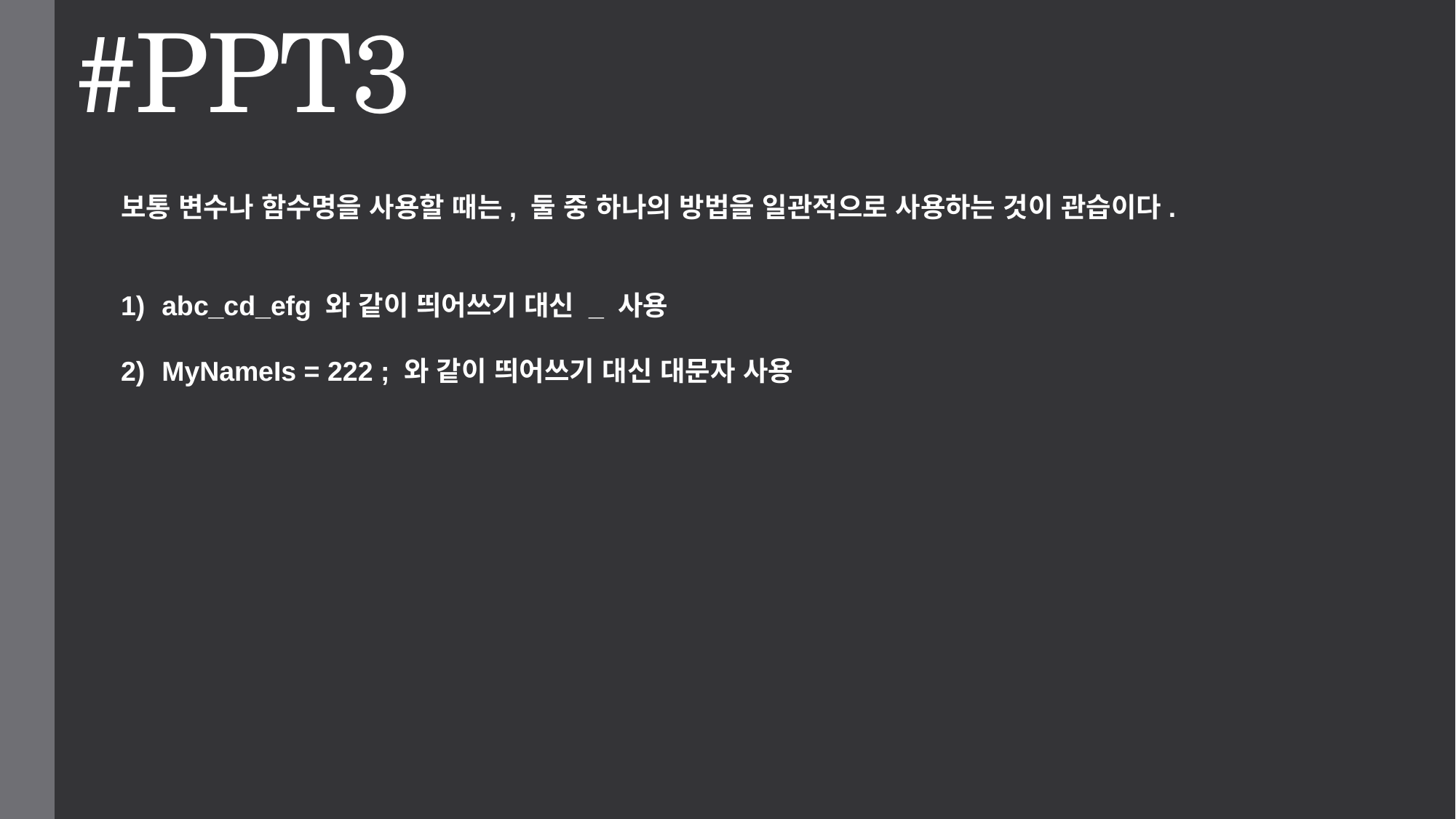

# #PPT3
보통 변수나 함수명을 사용할 때는, 둘 중 하나의 방법을 일관적으로 사용하는 것이 관습이다.

abc_cd_efg 와 같이 띄어쓰기 대신 _ 사용

MyNameIs = 222 ; 와 같이 띄어쓰기 대신 대문자 사용